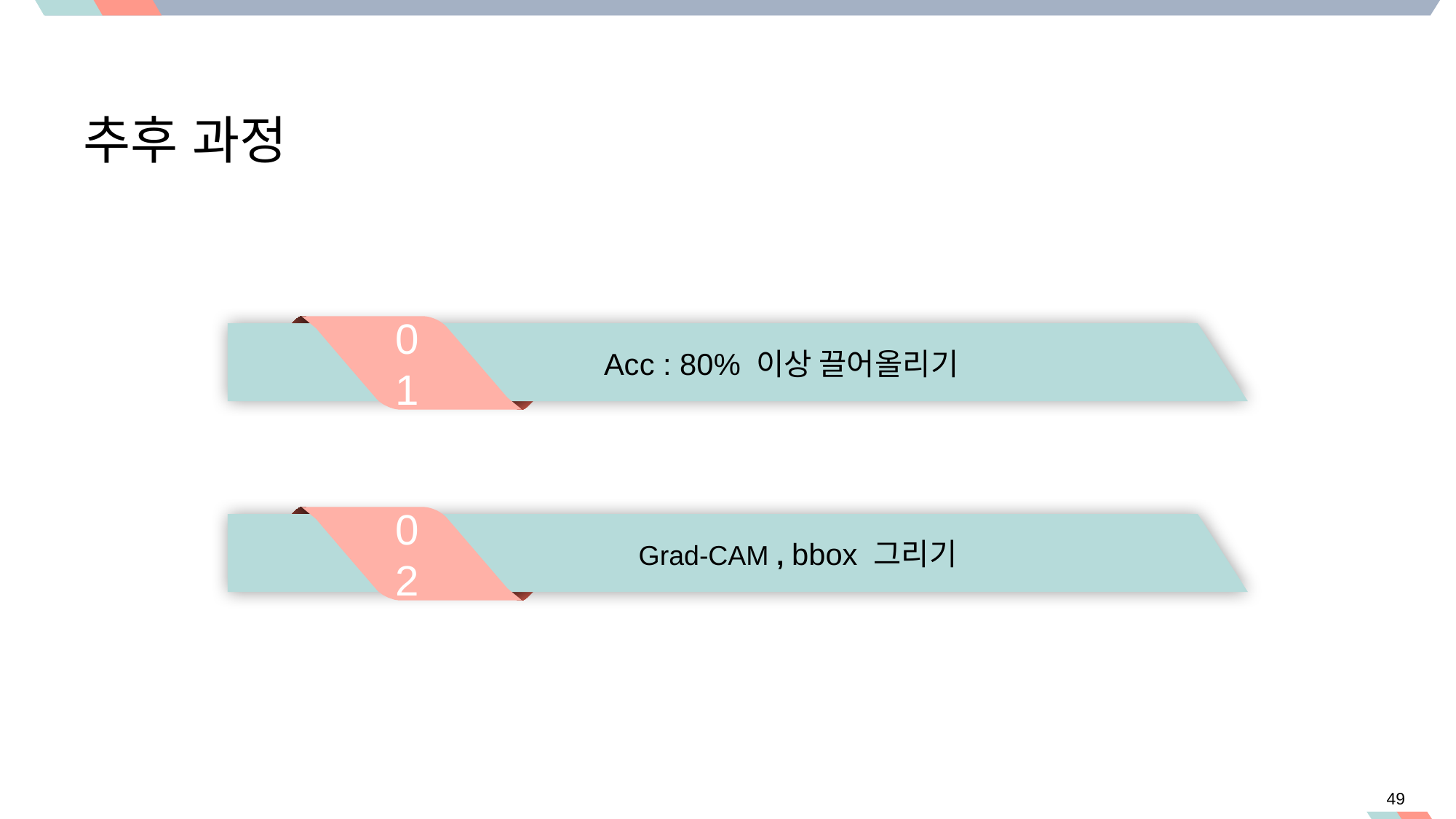

# 추후 과정

01
Acc : 80% 이상 끌어올리기

02
Grad-CAM , bbox 그리기